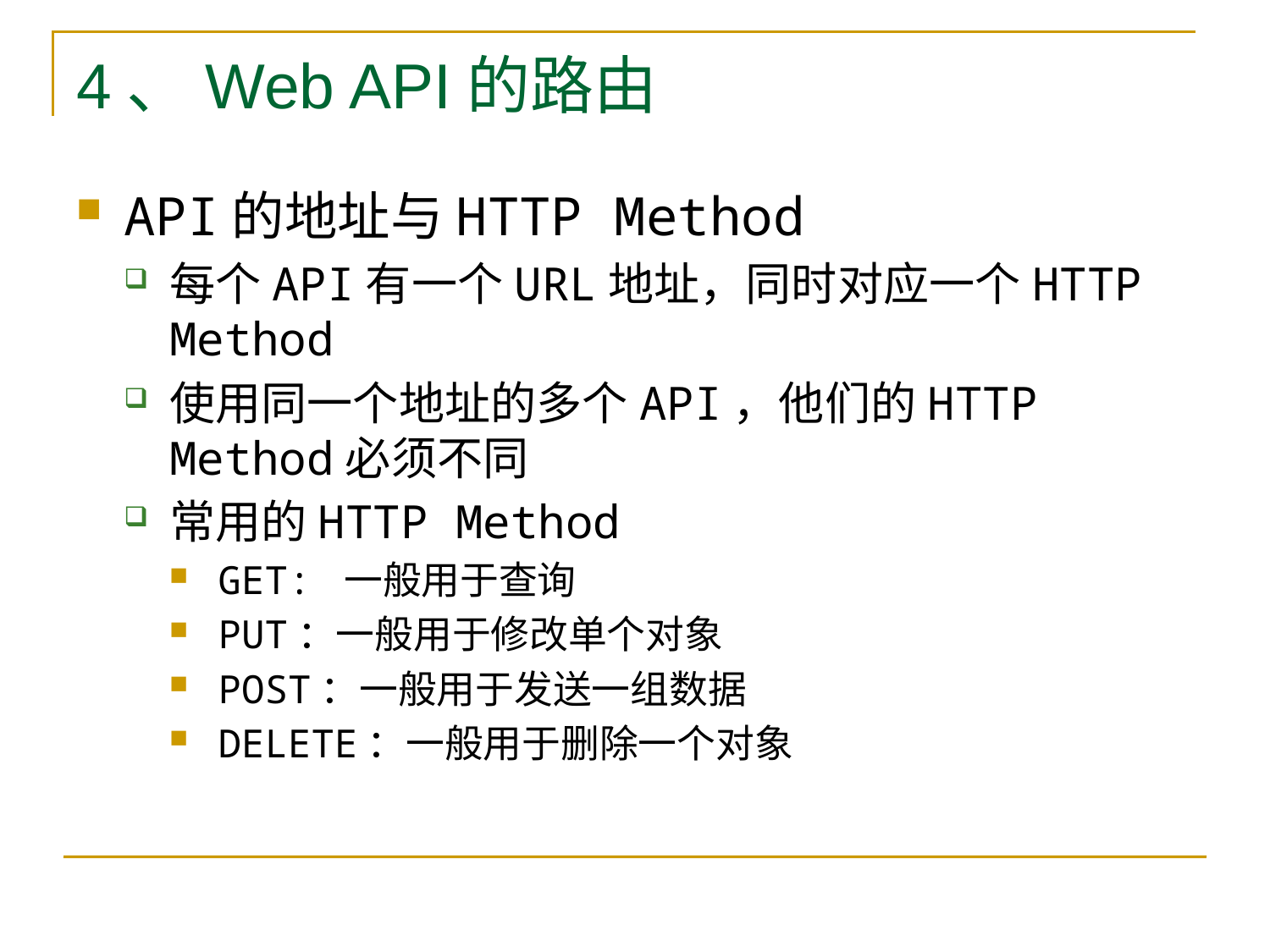

# 4、Web API的路由
API的地址与HTTP Method
每个API有一个URL地址，同时对应一个HTTP Method
使用同一个地址的多个API，他们的HTTP Method必须不同
常用的HTTP Method
GET: 一般用于查询
PUT：一般用于修改单个对象
POST：一般用于发送一组数据
DELETE：一般用于删除一个对象